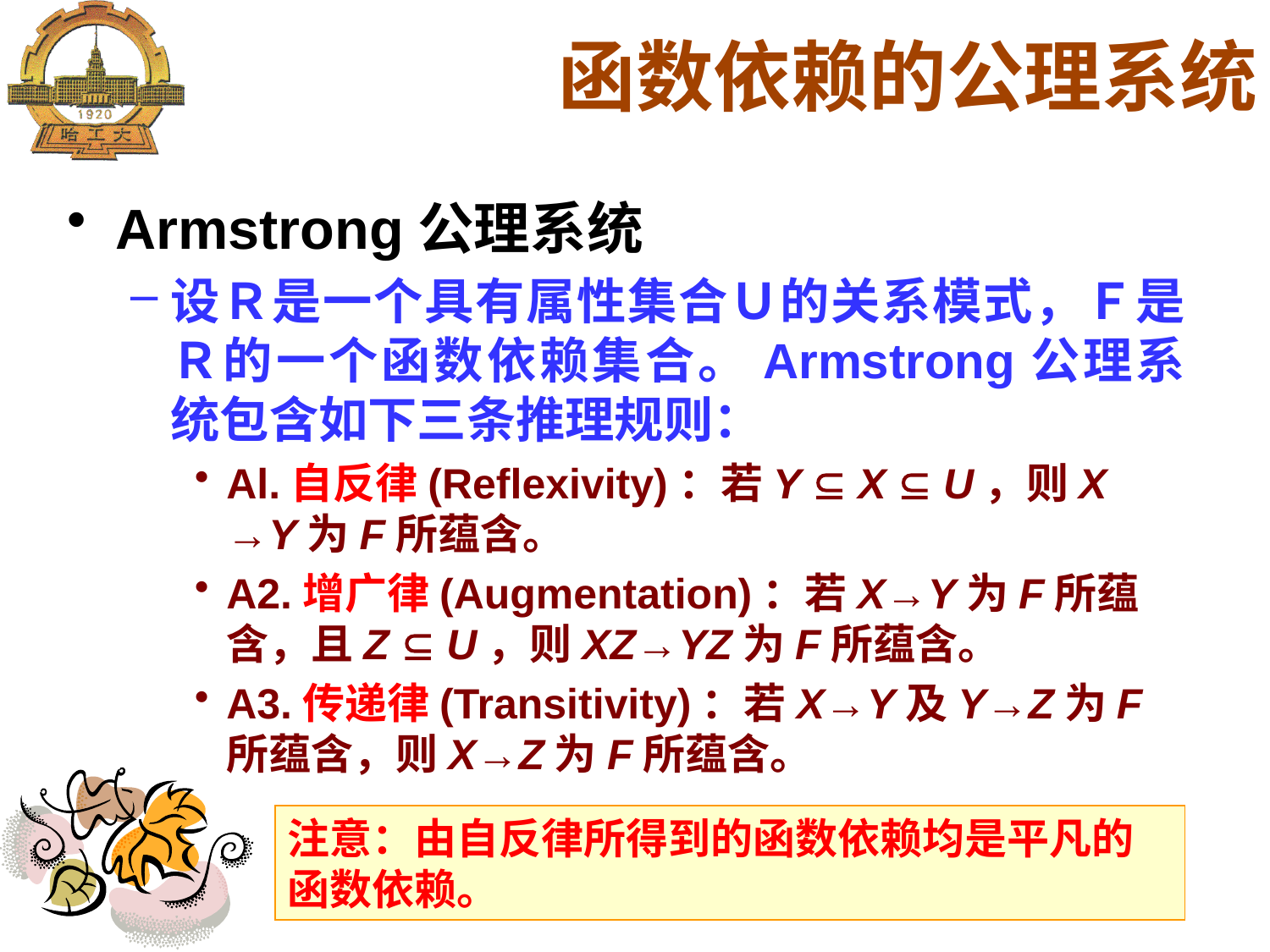

函数依赖的公理系统
Armstrong公理系统
设Ｒ是一个具有属性集合Ｕ的关系模式，Ｆ是Ｒ的一个函数依赖集合。Armstrong公理系统包含如下三条推理规则：
Al.自反律(Reflexivity)：若Y ⊆ X ⊆ U，则X →Y为F所蕴含。
A2.增广律(Augmentation)：若X→Y为F所蕴含，且Z ⊆ U，则XZ→YZ为F所蕴含。
A3.传递律(Transitivity)：若X→Y及Y→Z为F所蕴含，则X→Z为F所蕴含。
注意：由自反律所得到的函数依赖均是平凡的函数依赖。